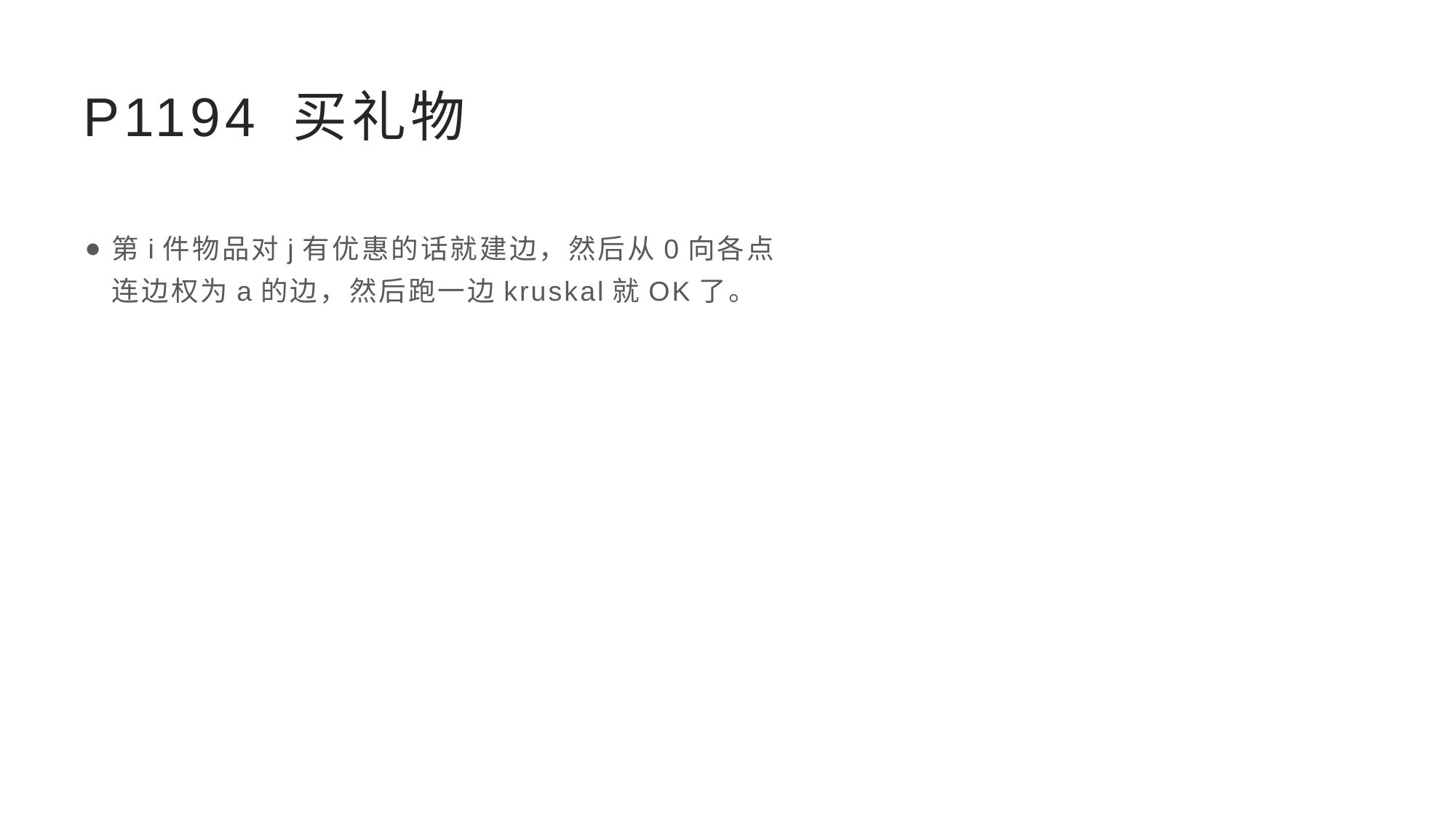

# P1194 买礼物
第i件物品对j有优惠的话就建边，然后从0向各点连边权为a的边，然后跑一边kruskal就OK了。